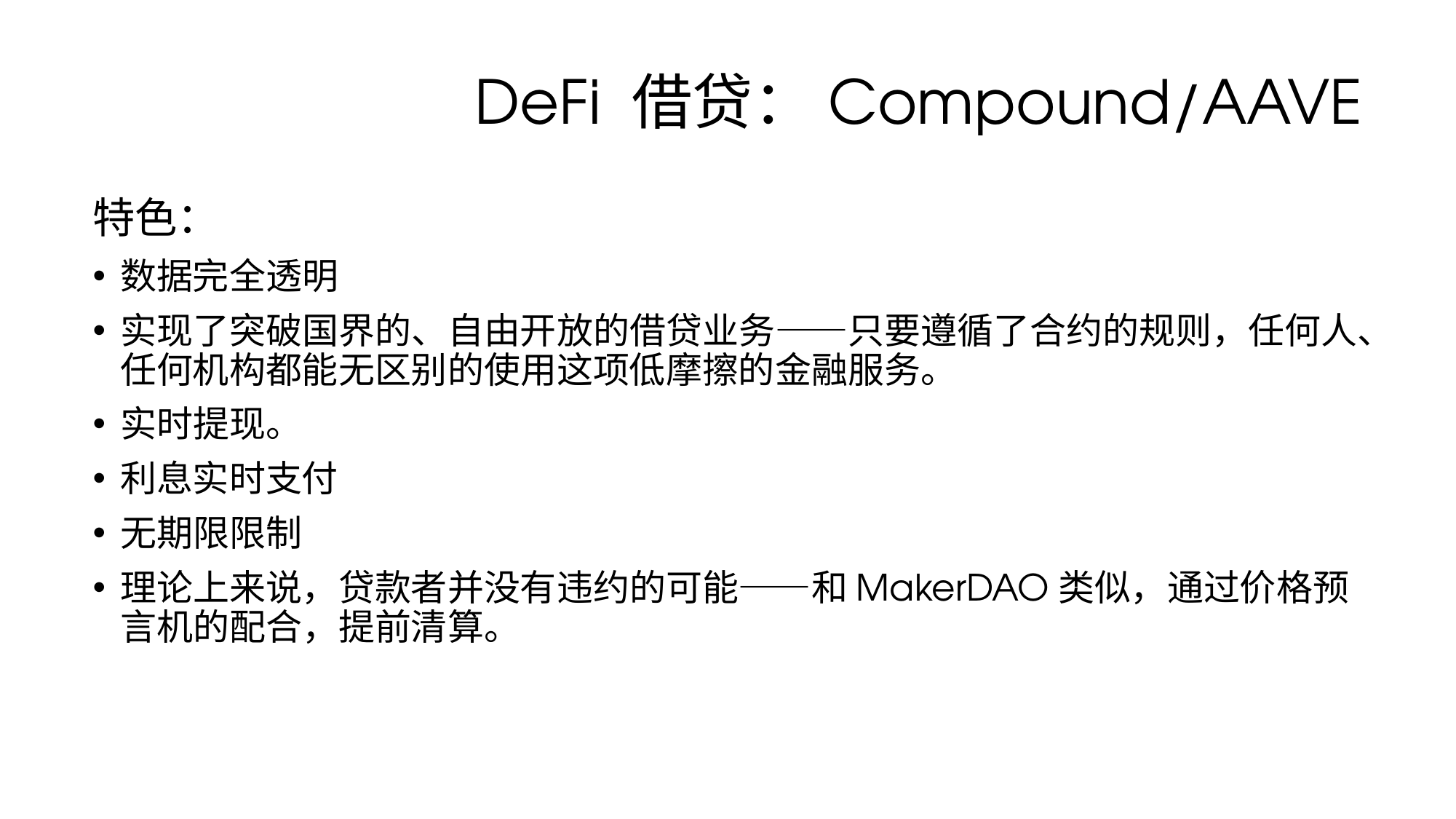

# DeFi 借贷：Compound/AAVE
特色：
数据完全透明
实现了突破国界的、自由开放的借贷业务——只要遵循了合约的规则，任何人、任何机构都能无区别的使用这项低摩擦的金融服务。
实时提现。
利息实时支付
无期限限制
理论上来说，贷款者并没有违约的可能——和MakerDAO类似，通过价格预言机的配合，提前清算。